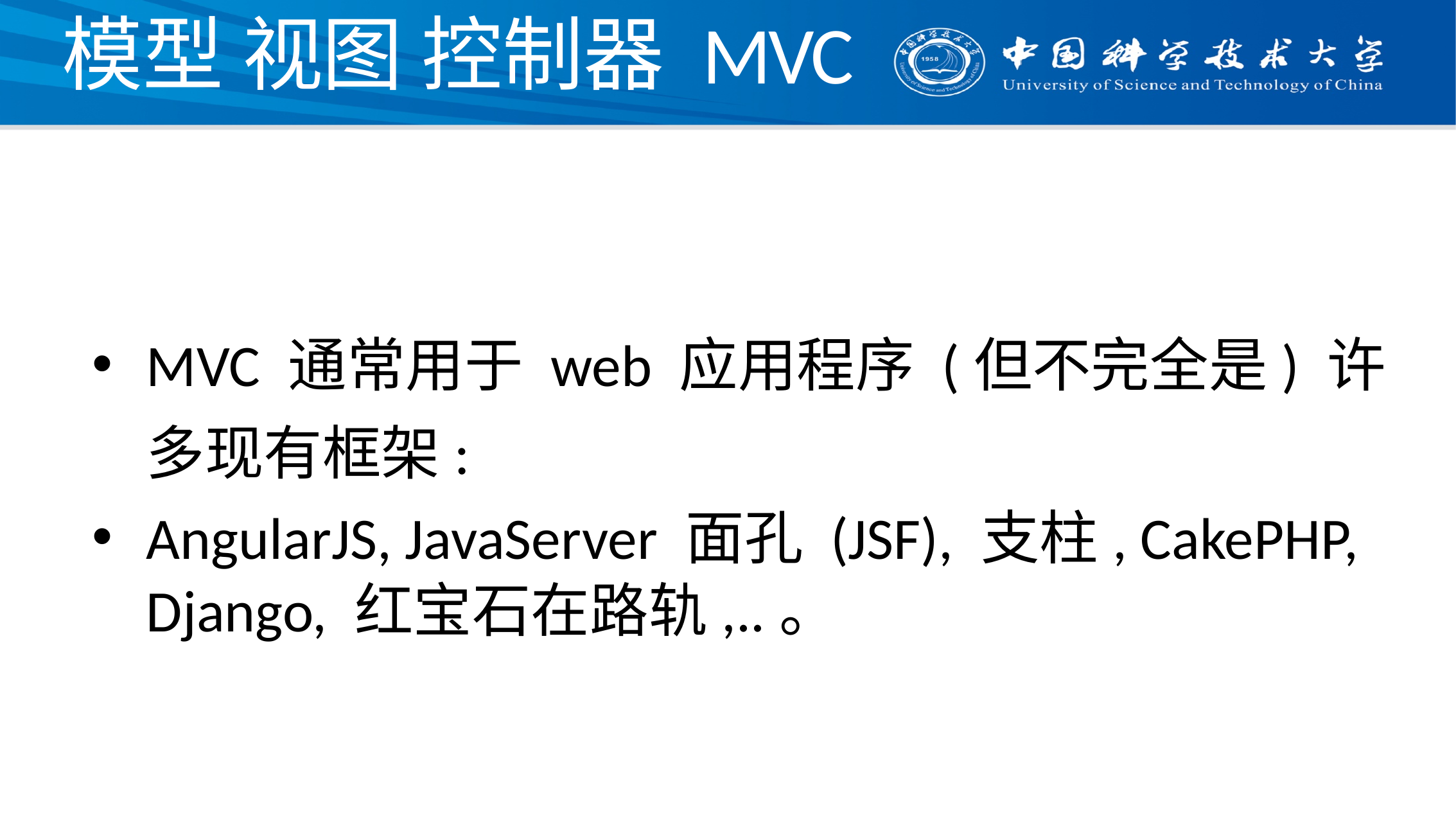

# 模型 视图 控制器 MVC
MVC 通常用于 web 应用程序 (但不完全是) 许多现有框架:
AngularJS, JavaServer 面孔 (JSF), 支柱, CakePHP, Django, 红宝石在路轨,..。